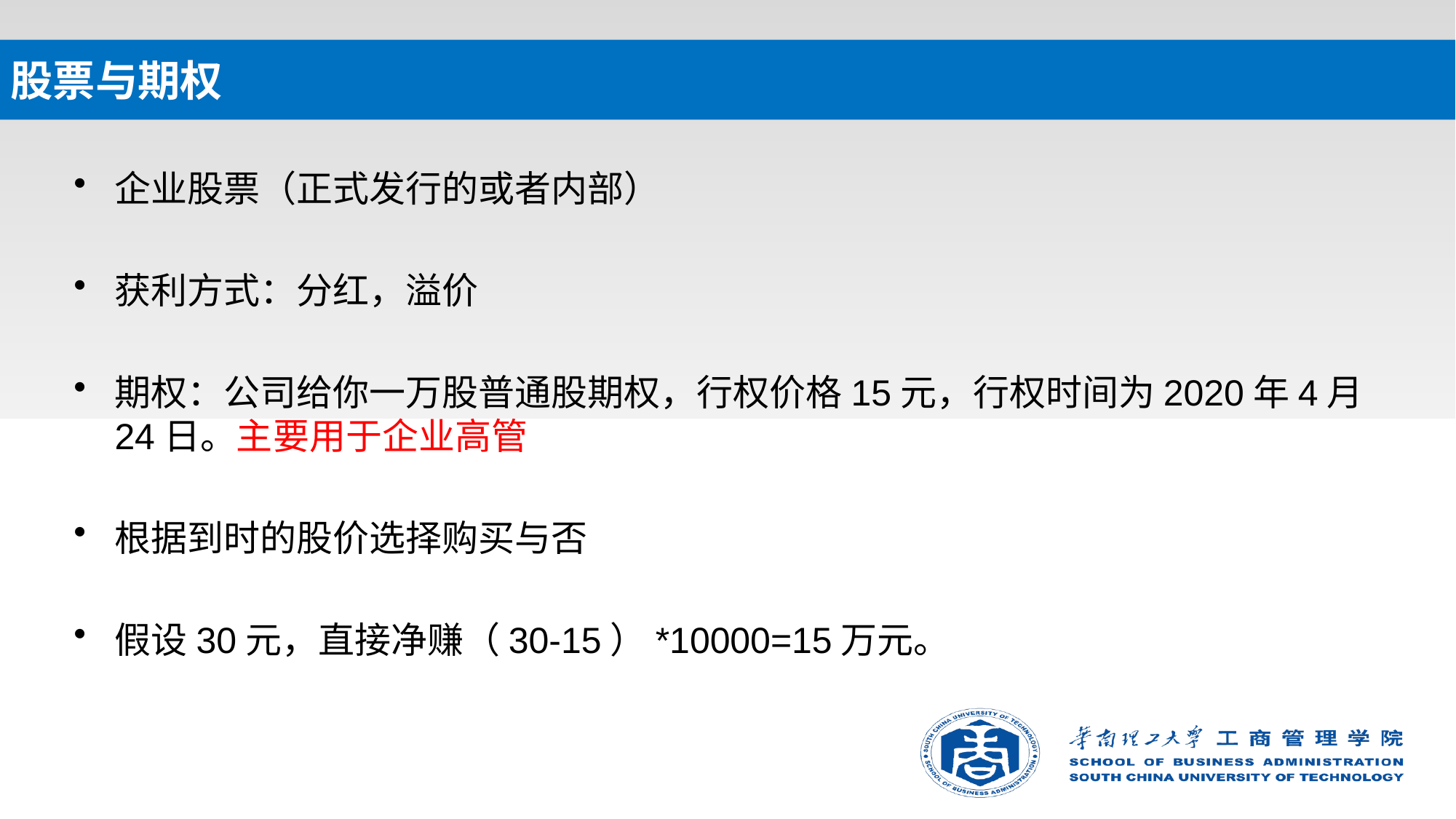

# 股票与期权
企业股票（正式发行的或者内部）

获利方式：分红，溢价

期权：公司给你一万股普通股期权，行权价格15元，行权时间为2020年4月24日。主要用于企业高管

根据到时的股价选择购买与否

假设30元，直接净赚（30-15）*10000=15万元。